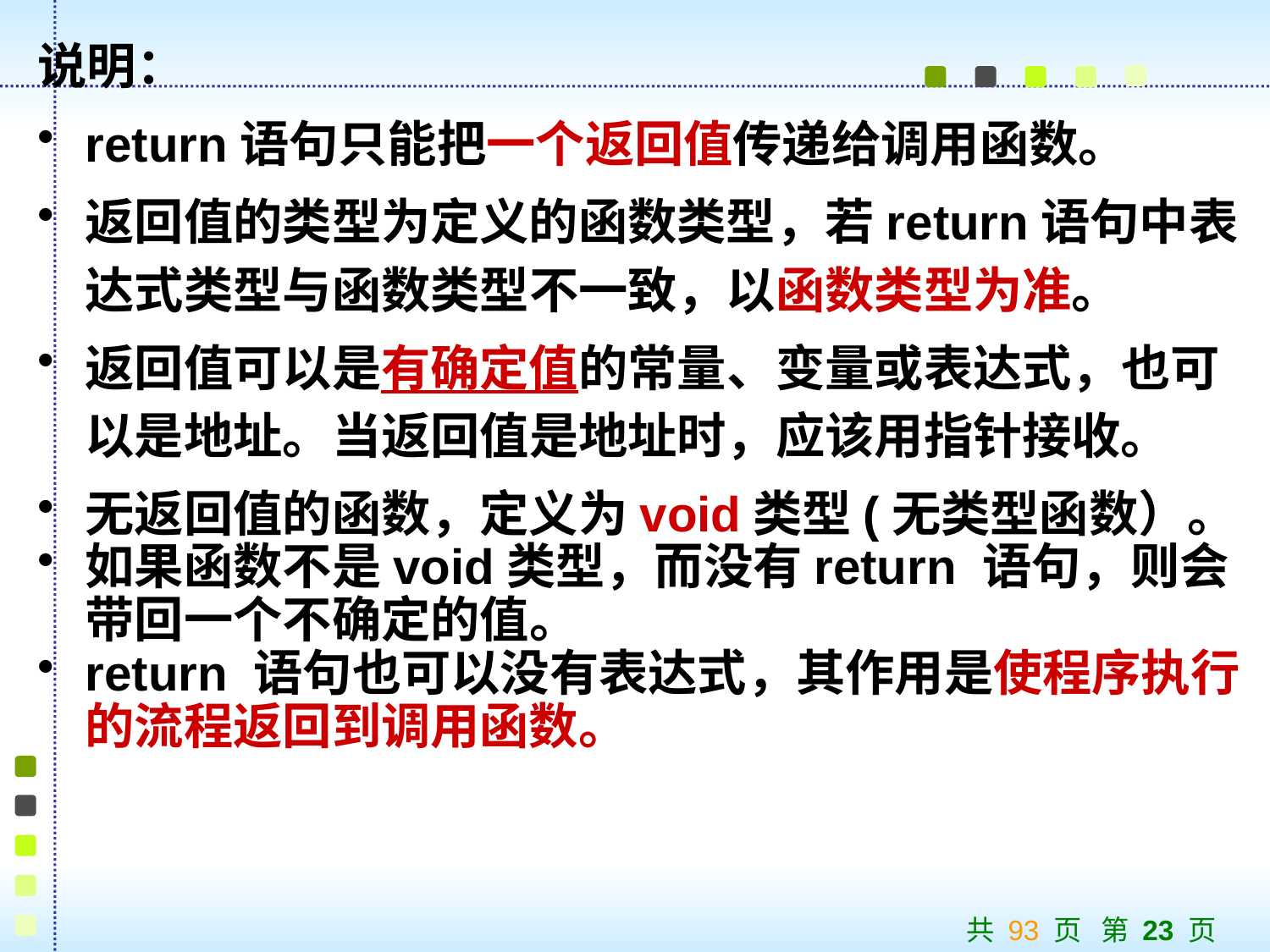

说明：
return语句只能把一个返回值传递给调用函数。
返回值的类型为定义的函数类型，若return语句中表达式类型与函数类型不一致，以函数类型为准。
返回值可以是有确定值的常量、变量或表达式，也可以是地址。当返回值是地址时，应该用指针接收。
无返回值的函数，定义为void类型(无类型函数）。
如果函数不是void类型，而没有return 语句，则会带回一个不确定的值。
return 语句也可以没有表达式，其作用是使程序执行的流程返回到调用函数。

共 93 页   第 23 页